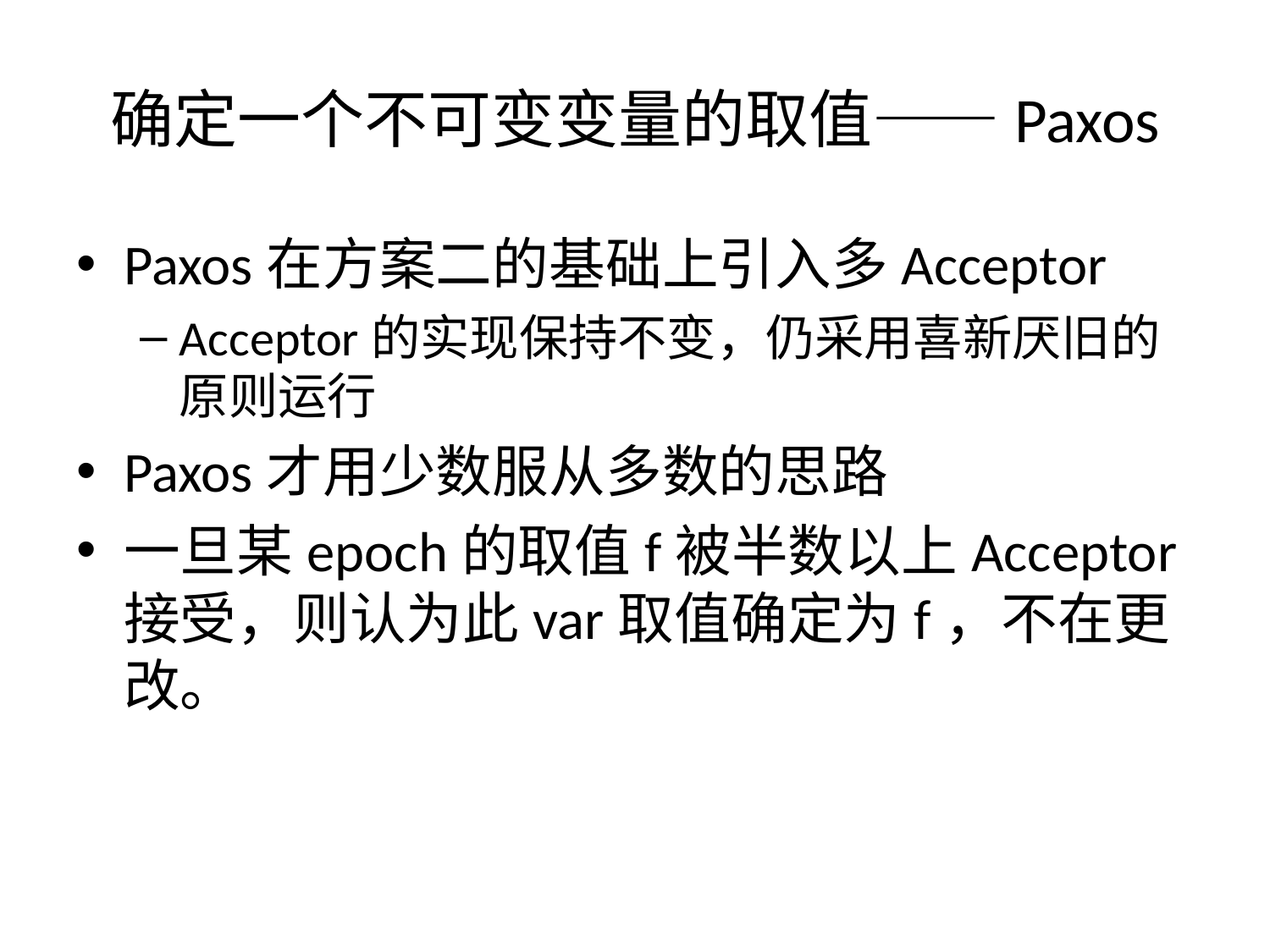

# 确定一个不可变变量的取值——Paxos
Paxos在方案二的基础上引入多Acceptor
Acceptor的实现保持不变，仍采用喜新厌旧的原则运行
Paxos才用少数服从多数的思路
一旦某epoch的取值f被半数以上Acceptor接受，则认为此var取值确定为f，不在更改。